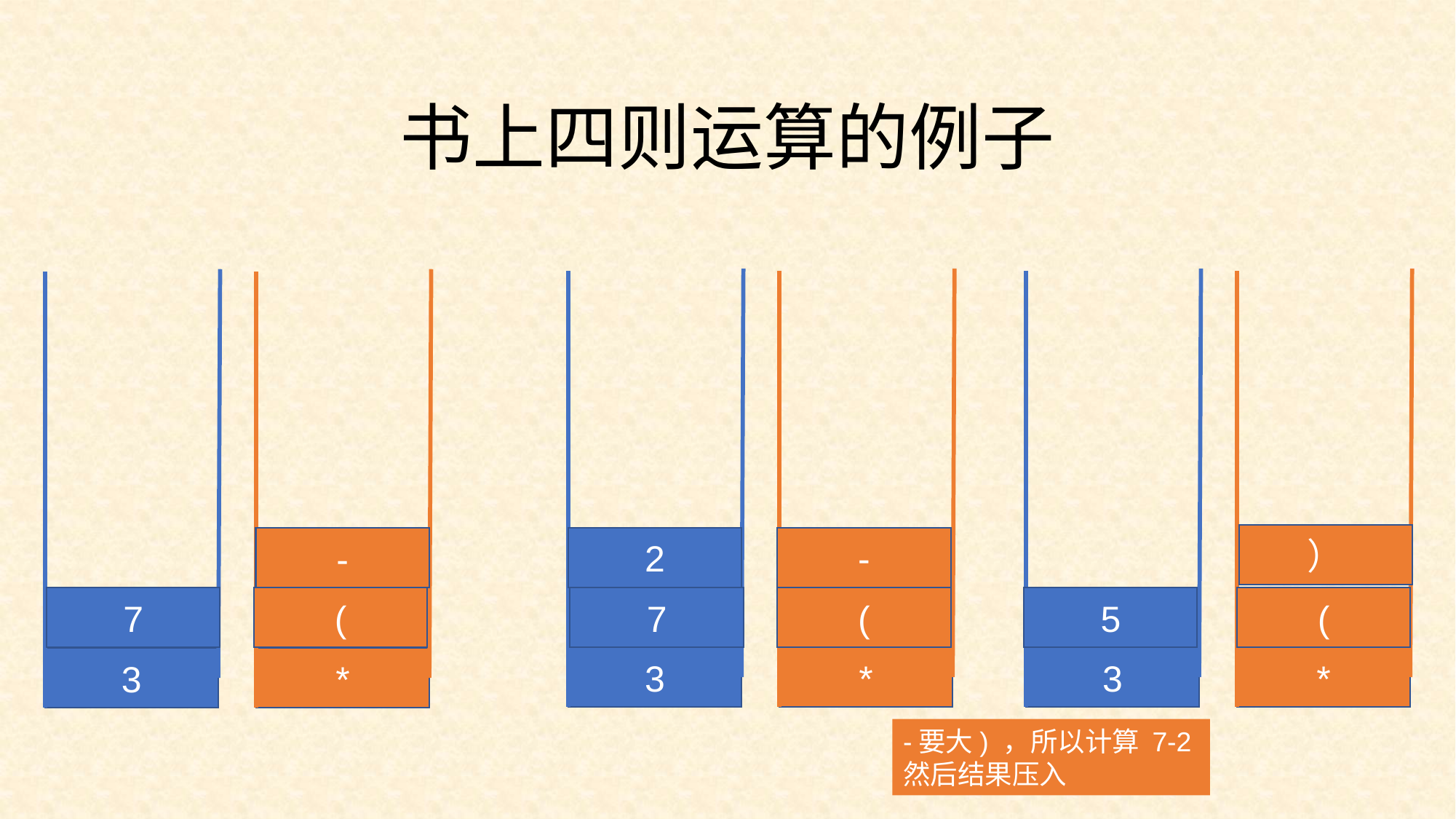

书上四则运算的例子
）
2
-
-
7
(
7
(
5
(
3
*
3
*
3
*
-要大) ，所以计算 7-2 然后结果压入